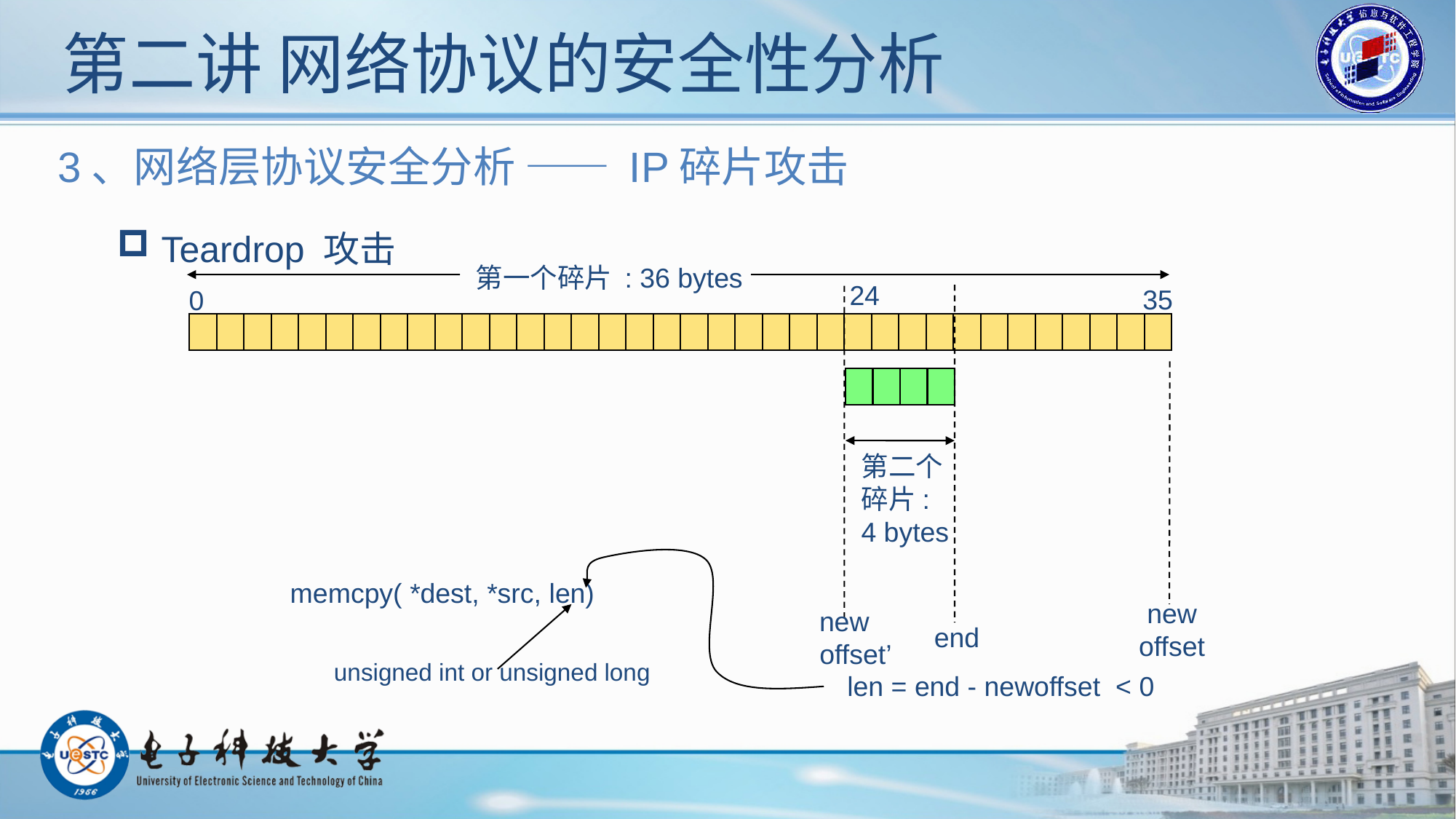

# 第二讲 网络协议的安全性分析
3、网络层协议安全分析 —— IP碎片攻击
 Teardrop 攻击
第一个碎片 : 36 bytes
24

35
0

第二个
碎片:
4 bytes

memcpy( *dest, *src, len)
new
offset
new
   offset’

end
unsigned int or unsigned long
len = end - newoffset  < 0